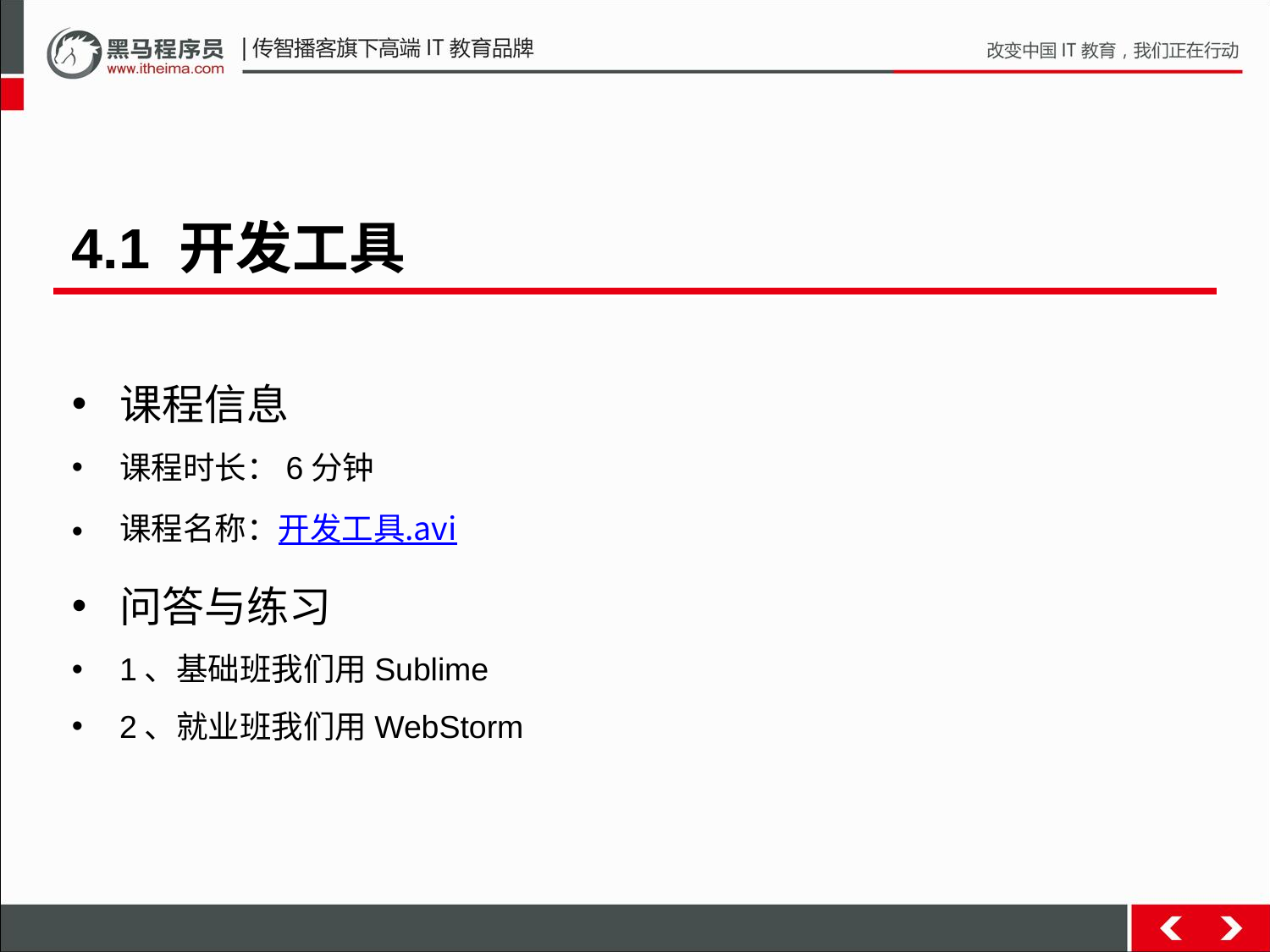

4.1 开发工具
课程信息
课程时长：6分钟
课程名称：开发工具.avi
问答与练习
1、基础班我们用Sublime
2、就业班我们用WebStorm